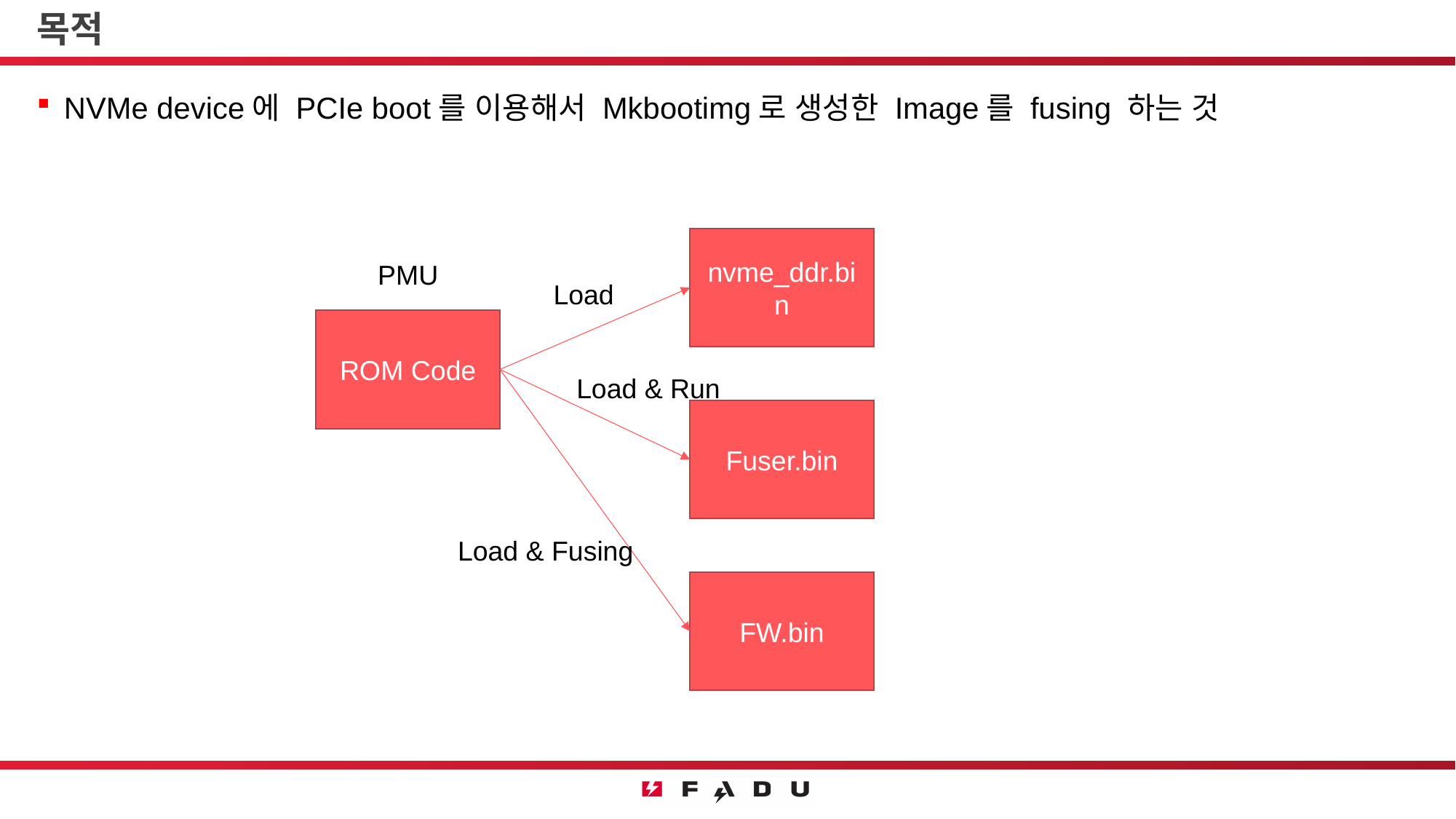

# 목적
NVMe device에 PCIe boot를 이용해서 Mkbootimg로 생성한 Image를 fusing 하는 것
nvme_ddr.bin
PMU
Load
ROM Code
Load & Run
Fuser.bin
Load & Fusing
FW.bin